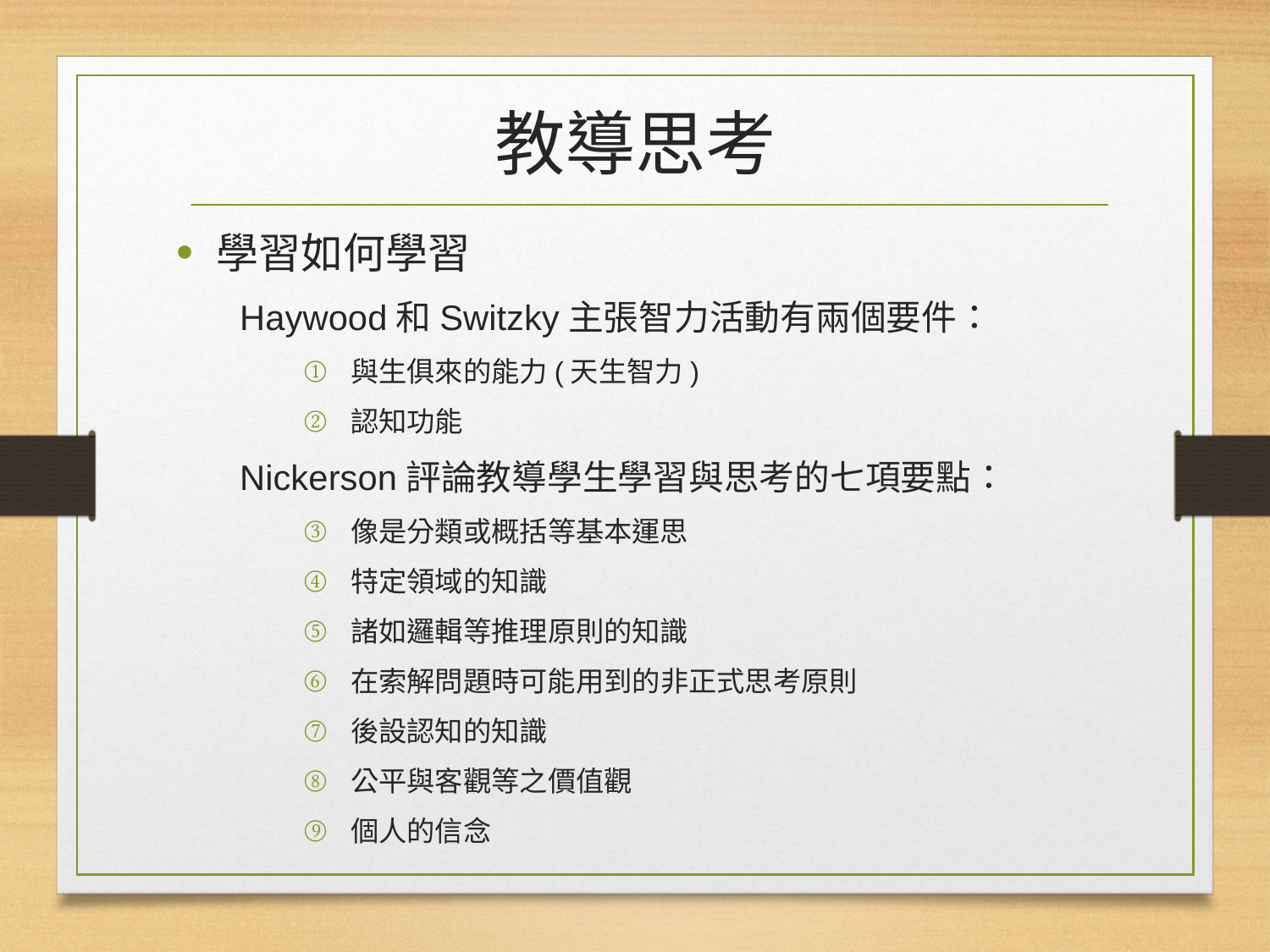

# 教導思考
學習如何學習
Haywood和Switzky主張智力活動有兩個要件：
與生俱來的能力(天生智力)
認知功能
Nickerson評論教導學生學習與思考的七項要點：
像是分類或概括等基本運思
特定領域的知識
諸如邏輯等推理原則的知識
在索解問題時可能用到的非正式思考原則
後設認知的知識
公平與客觀等之價值觀
個人的信念